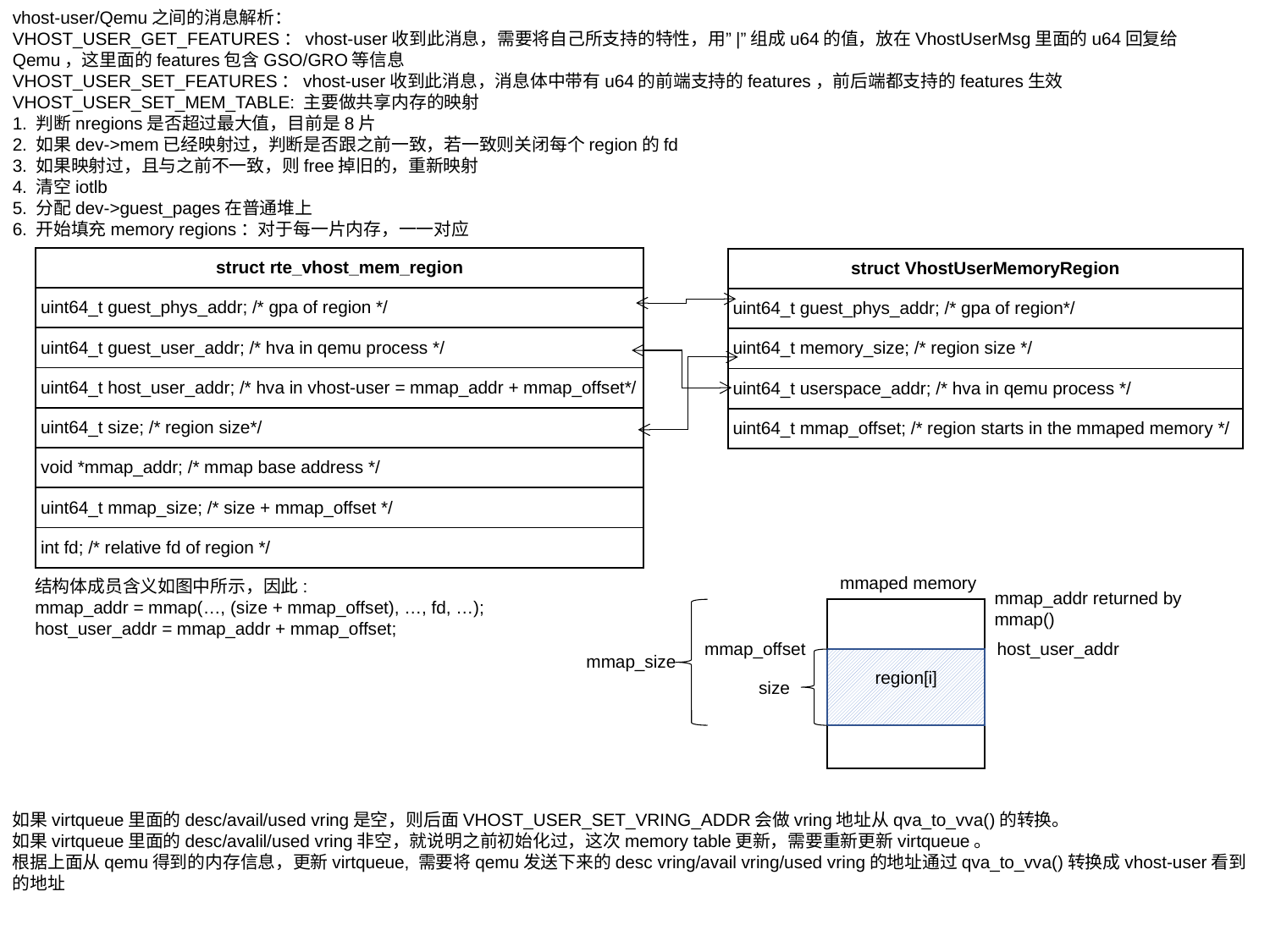

vhost-user/Qemu之间的消息解析：
VHOST_USER_GET_FEATURES：vhost-user收到此消息，需要将自己所支持的特性，用”|”组成u64的值，放在VhostUserMsg里面的u64回复给Qemu，这里面的features包含GSO/GRO等信息
VHOST_USER_SET_FEATURES：vhost-user收到此消息，消息体中带有u64的前端支持的features，前后端都支持的features生效
VHOST_USER_SET_MEM_TABLE: 主要做共享内存的映射
1. 判断nregions是否超过最大值，目前是8片
2. 如果dev->mem已经映射过，判断是否跟之前一致，若一致则关闭每个region的fd
3. 如果映射过，且与之前不一致，则free掉旧的，重新映射
4. 清空iotlb
5. 分配dev->guest_pages在普通堆上
6. 开始填充memory regions：对于每一片内存，一一对应
| struct rte\_vhost\_mem\_region |
| --- |
| uint64\_t guest\_phys\_addr; /\* gpa of region \*/ |
| uint64\_t guest\_user\_addr; /\* hva in qemu process \*/ |
| uint64\_t host\_user\_addr; /\* hva in vhost-user = mmap\_addr + mmap\_offset\*/ |
| uint64\_t size; /\* region size\*/ |
| void \*mmap\_addr; /\* mmap base address \*/ |
| uint64\_t mmap\_size; /\* size + mmap\_offset \*/ |
| int fd; /\* relative fd of region \*/ |
| struct VhostUserMemoryRegion |
| --- |
| uint64\_t guest\_phys\_addr; /\* gpa of region\*/ |
| uint64\_t memory\_size; /\* region size \*/ |
| uint64\_t userspace\_addr; /\* hva in qemu process \*/ |
| uint64\_t mmap\_offset; /\* region starts in the mmaped memory \*/ |
mmaped memory
结构体成员含义如图中所示，因此:
mmap_addr = mmap(…, (size + mmap_offset), …, fd, …);
host_user_addr = mmap_addr + mmap_offset;
mmap_addr returned by mmap()

mmap_offset
host_user_addr
mmap_size

region[i]
size
如果virtqueue里面的desc/avail/used vring是空，则后面VHOST_USER_SET_VRING_ADDR会做vring地址从qva_to_vva()的转换。
如果virtqueue里面的desc/avalil/used vring非空，就说明之前初始化过，这次memory table更新，需要重新更新virtqueue。
根据上面从qemu得到的内存信息，更新virtqueue, 需要将qemu发送下来的desc vring/avail vring/used vring的地址通过qva_to_vva()转换成vhost-user看到的地址